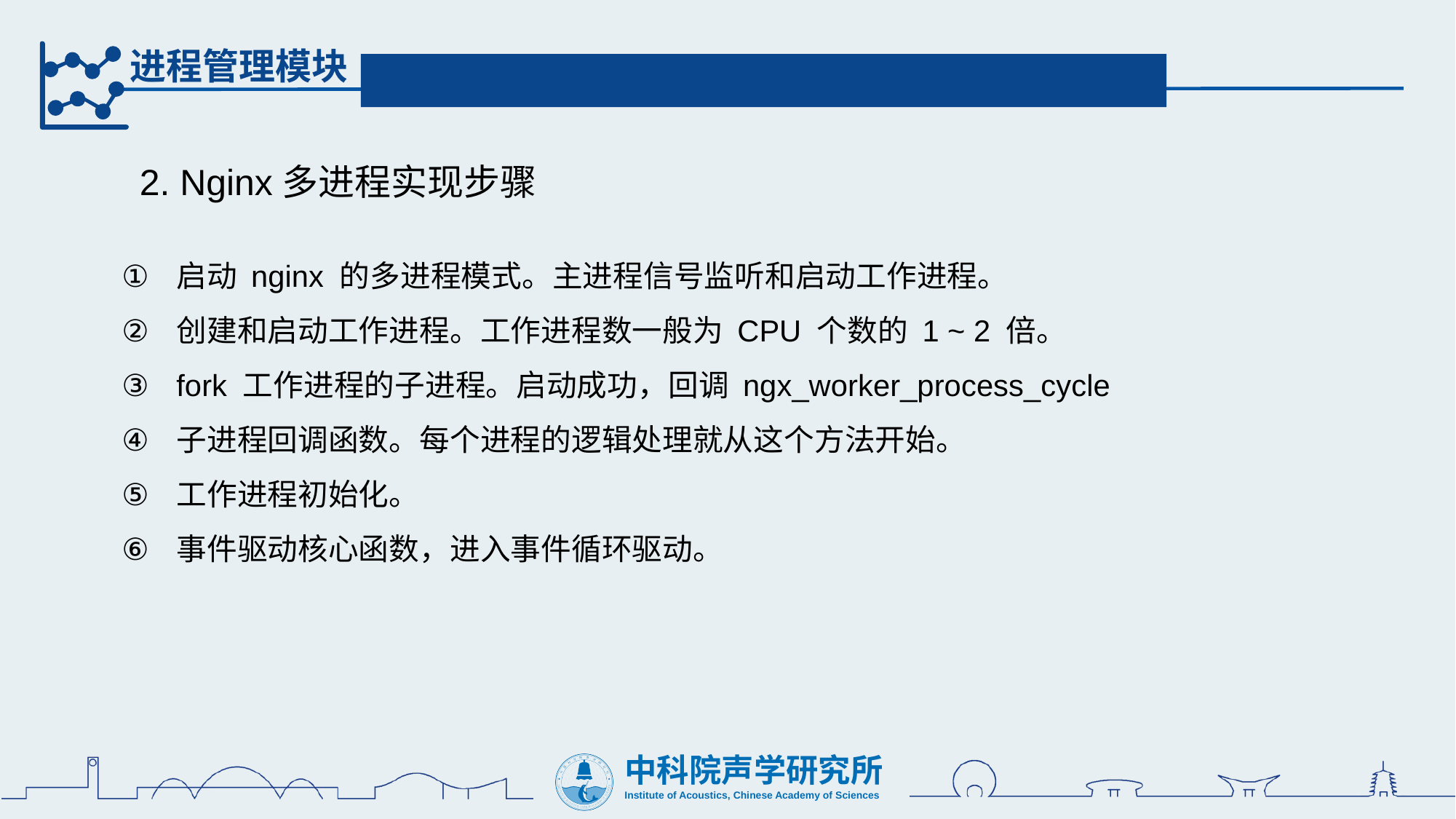

进程管理模块

2. Nginx多进程实现步骤
启动 nginx 的多进程模式。主进程信号监听和启动工作进程。
创建和启动工作进程。工作进程数一般为 CPU 个数的 1 ~ 2 倍。
fork 工作进程的子进程。启动成功，回调 ngx_worker_process_cycle
子进程回调函数。每个进程的逻辑处理就从这个方法开始。
工作进程初始化。
事件驱动核心函数，进入事件循环驱动。